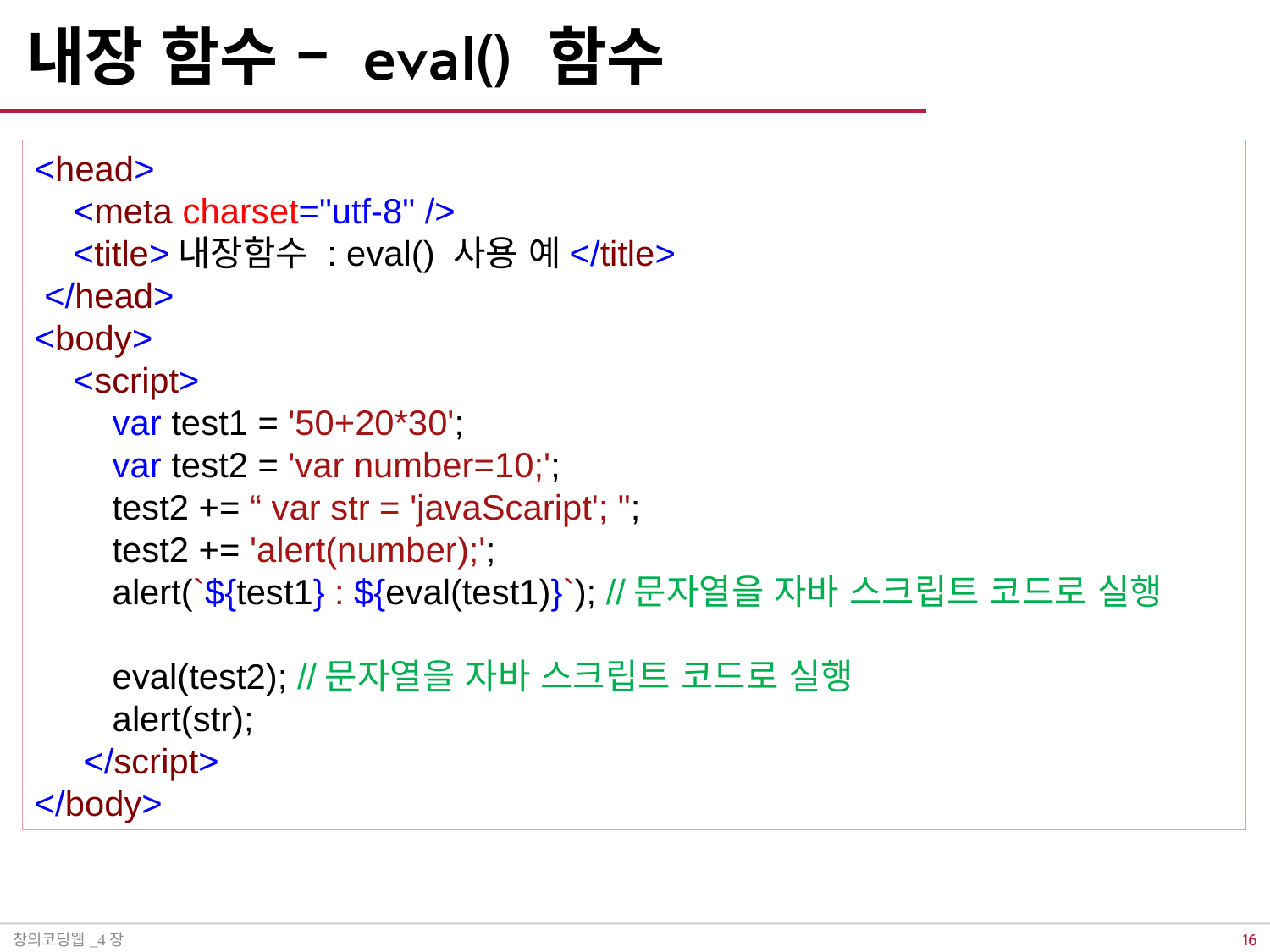

# 내장 함수 – eval() 함수
<head>
    <meta charset="utf-8" />
    <title>내장함수 : eval() 사용 예</title>
 </head>
<body>
    <script>
        var test1 = '50+20*30';
        var test2 = 'var number=10;';
        test2 += “ var str = 'javaScaript'; ";
        test2 += 'alert(number);';
        alert(`${test1} : ${eval(test1)}`); //문자열을 자바 스크립트 코드로 실행

        eval(test2); //문자열을 자바 스크립트 코드로 실행
        alert(str);
     </script>
</body>
창의코딩웹_4장
16